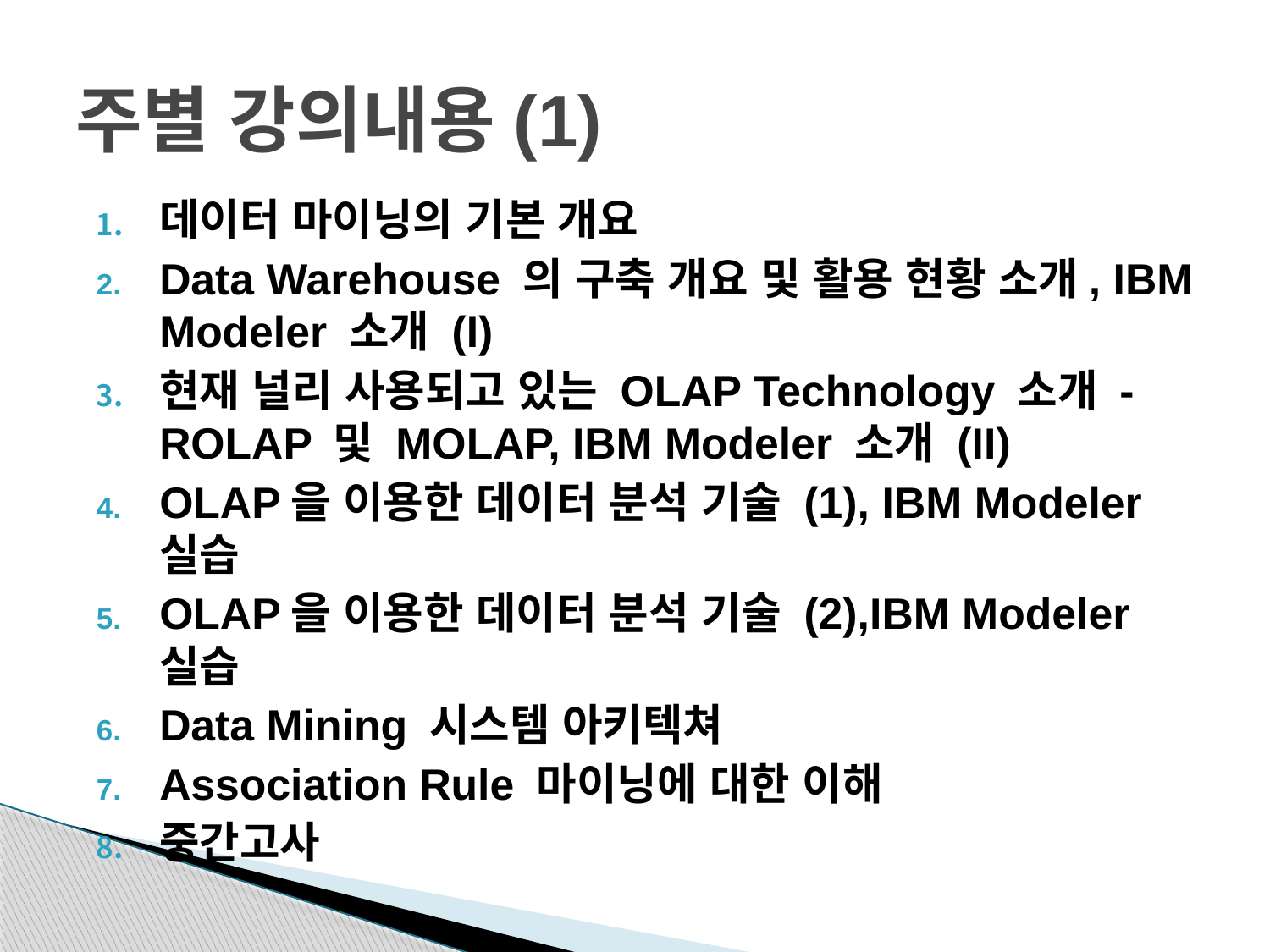

# 주별 강의내용(1)
데이터 마이닝의 기본 개요
Data Warehouse 의 구축 개요 및 활용 현황 소개, IBM Modeler 소개 (I)
현재 널리 사용되고 있는 OLAP Technology 소개 - ROLAP 및 MOLAP, IBM Modeler 소개 (II)
OLAP을 이용한 데이터 분석 기술 (1), IBM Modeler 실습
OLAP을 이용한 데이터 분석 기술 (2),IBM Modeler 실습
Data Mining 시스템 아키텍쳐
Association Rule 마이닝에 대한 이해
중간고사